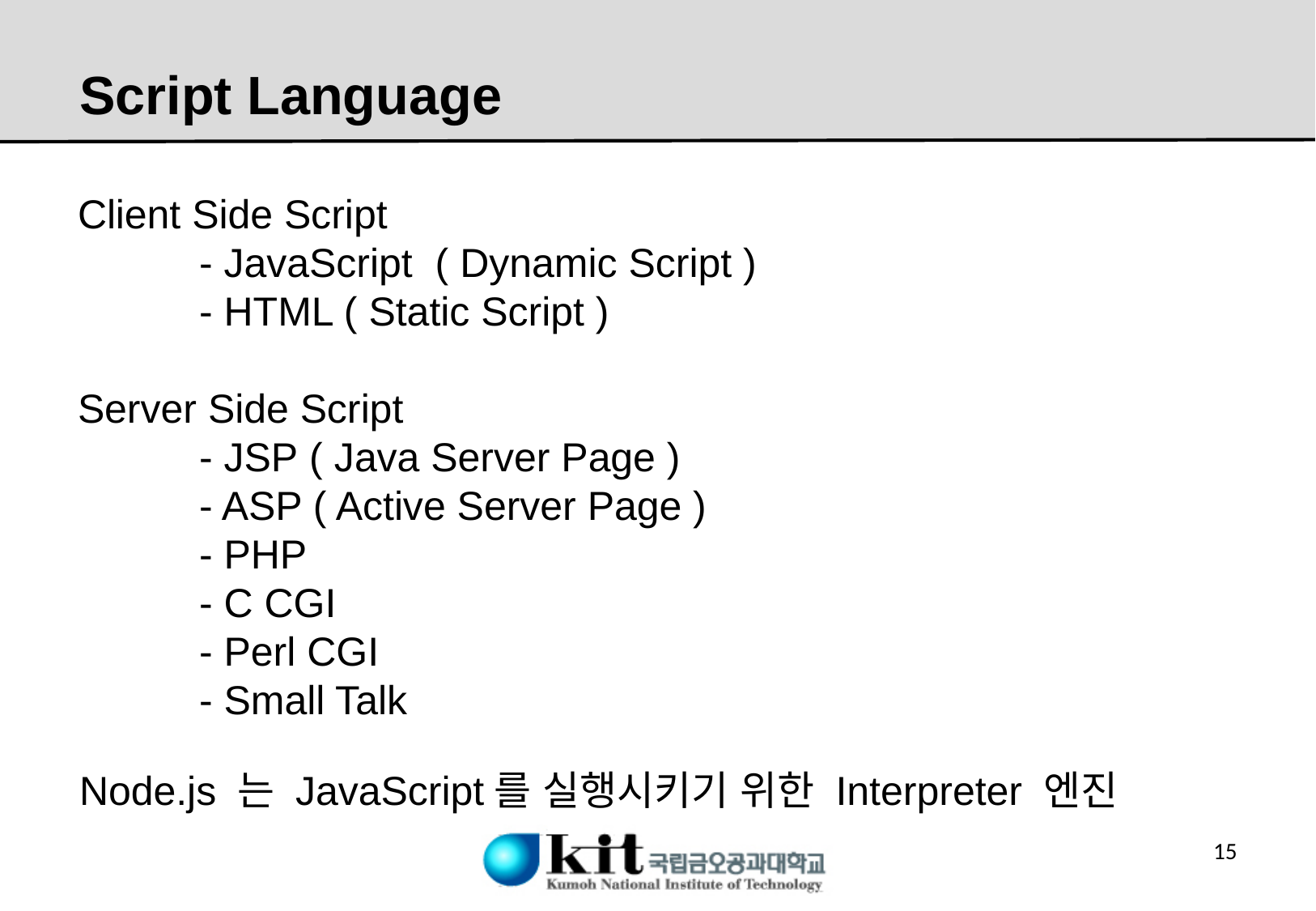

# Script Language
Client Side Script
	- JavaScript  ( Dynamic Script )
	- HTML ( Static Script )

Server Side Script
	- JSP ( Java Server Page )
	- ASP ( Active Server Page )
	- PHP
	- C CGI
	- Perl CGI
	- Small Talk
Node.js 는 JavaScript를 실행시키기 위한 Interpreter 엔진
15